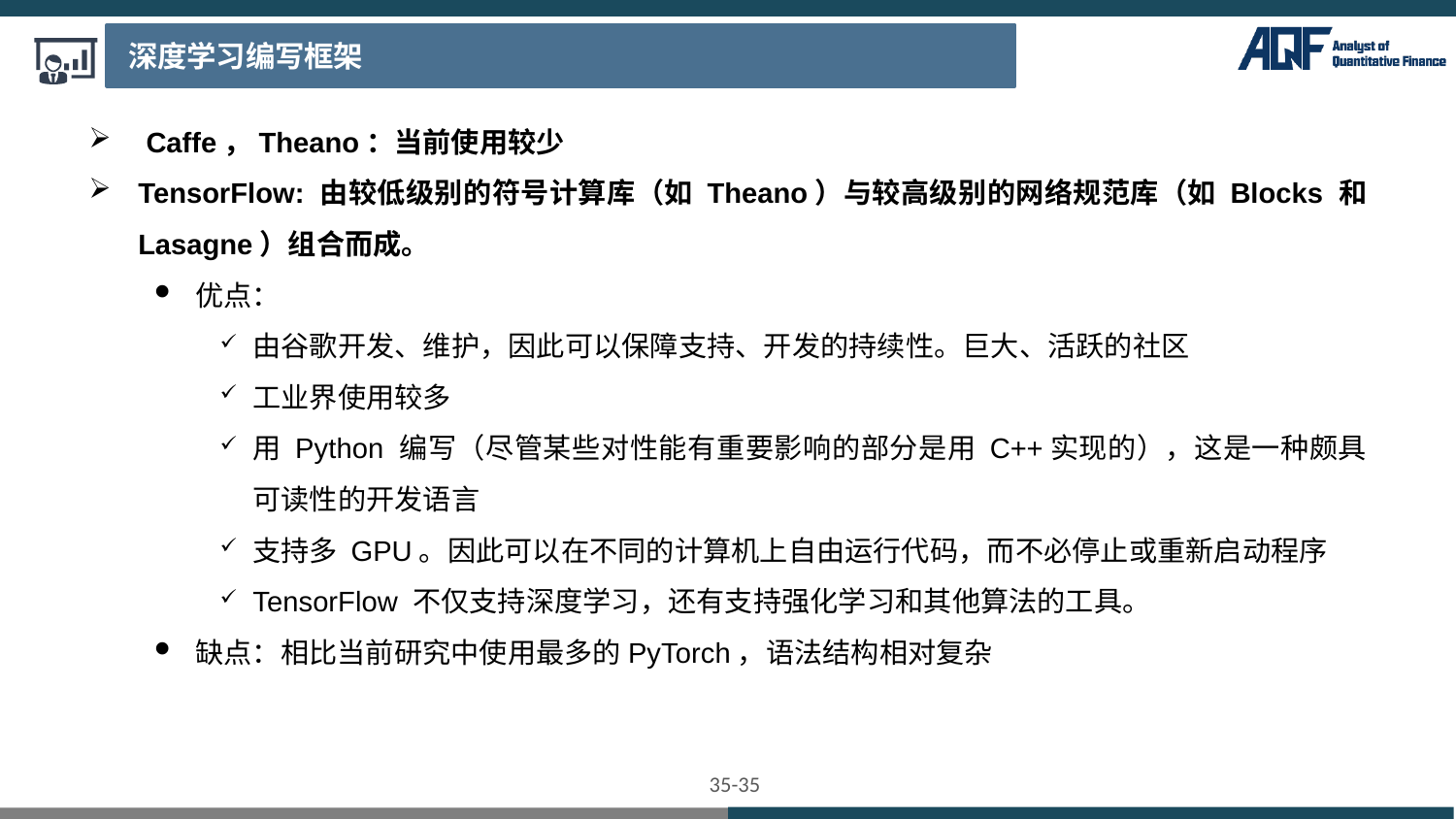

深度学习编写框架
 Caffe，Theano：当前使用较少
TensorFlow: 由较低级别的符号计算库（如 Theano）与较高级别的网络规范库（如 Blocks 和 Lasagne）组合而成。
优点：
由谷歌开发、维护，因此可以保障支持、开发的持续性。巨大、活跃的社区
工业界使用较多
用 Python 编写（尽管某些对性能有重要影响的部分是用 C++实现的），这是一种颇具可读性的开发语言
支持多 GPU。因此可以在不同的计算机上自由运行代码，而不必停止或重新启动程序
TensorFlow 不仅支持深度学习，还有支持强化学习和其他算法的工具。
缺点：相比当前研究中使用最多的PyTorch，语法结构相对复杂